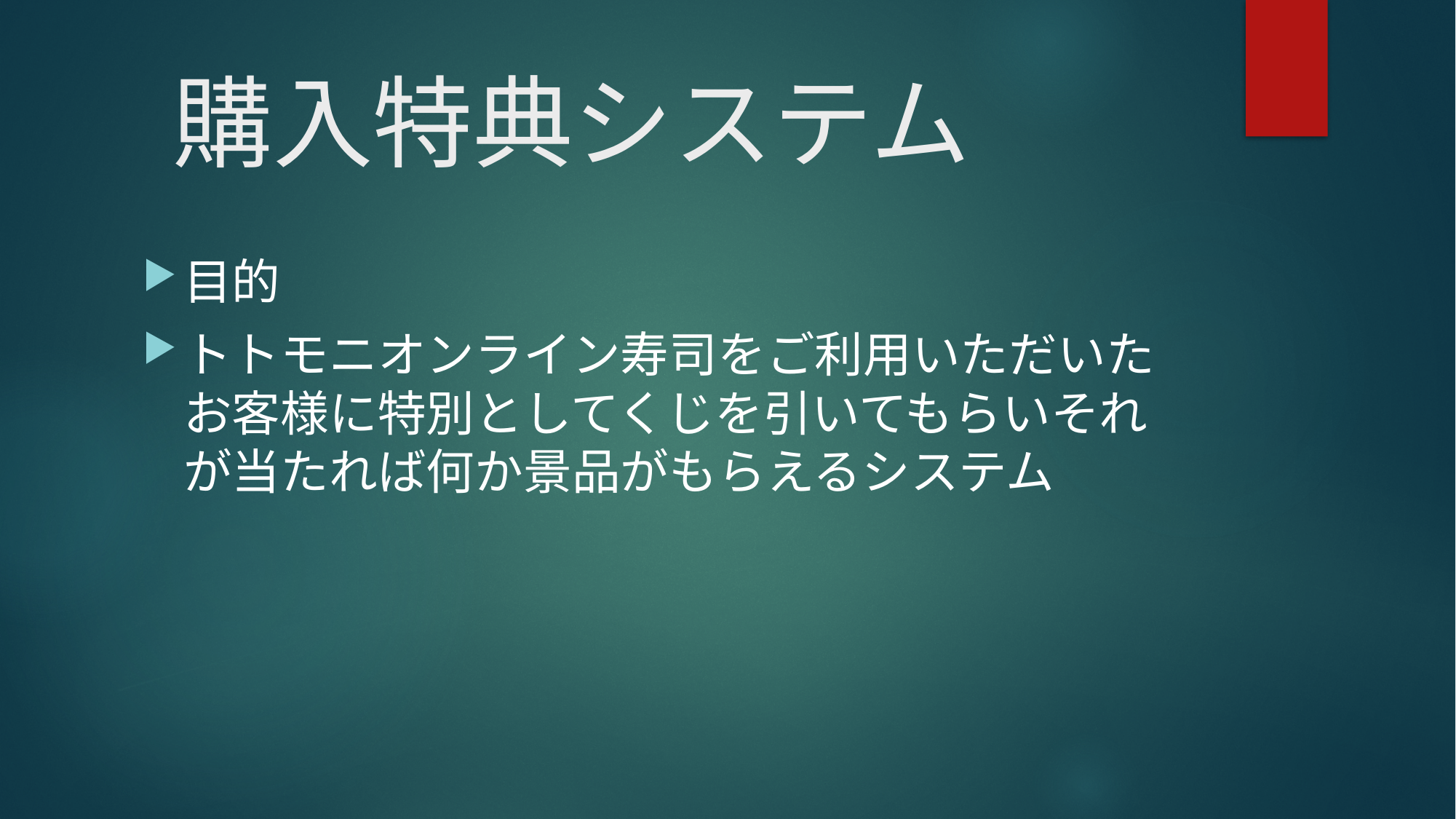

# 購入特典システム
目的
トトモニオンライン寿司をご利用いただいたお客様に特別としてくじを引いてもらいそれが当たれば何か景品がもらえるシステム